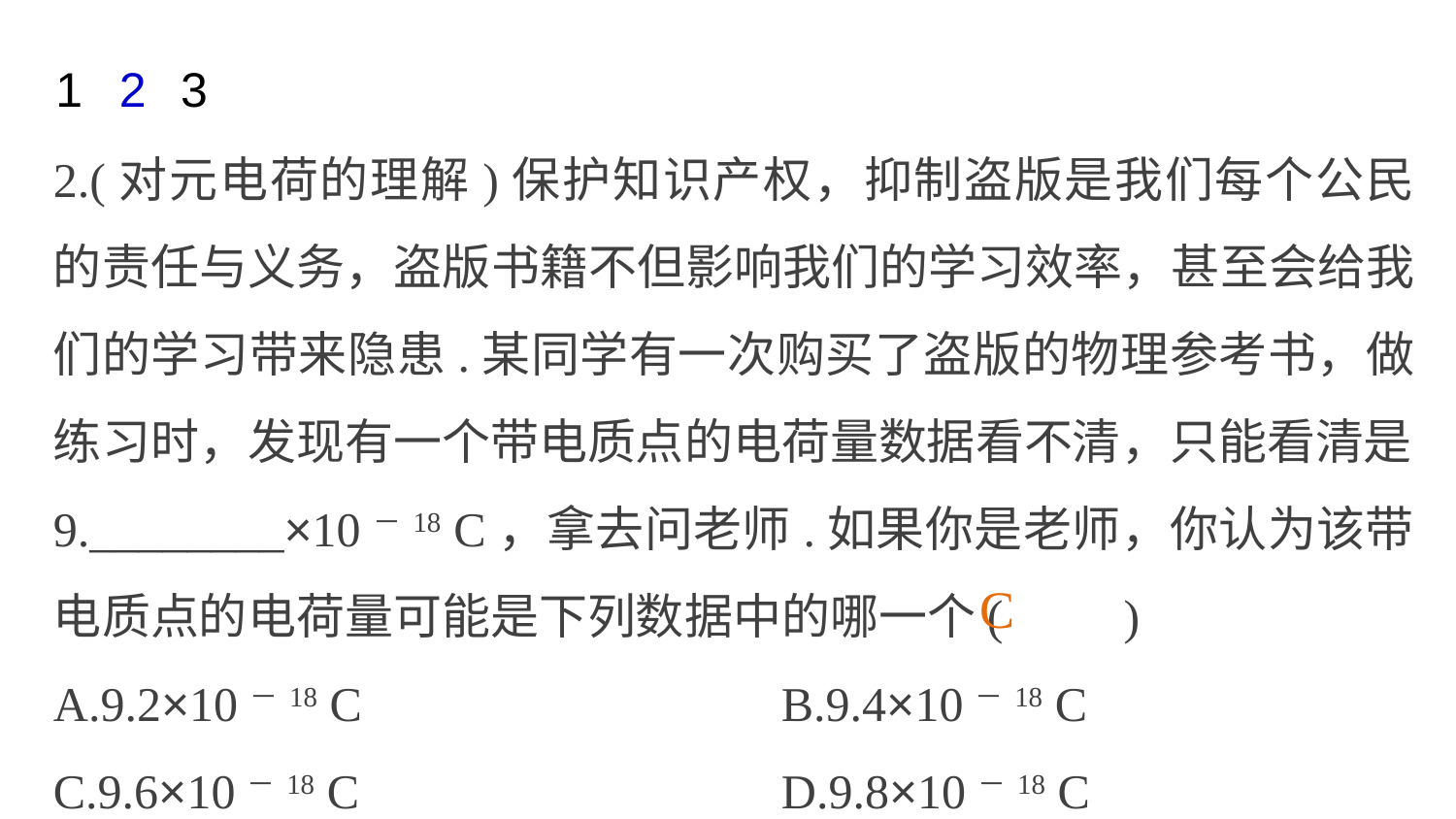

1
2
3
2.(对元电荷的理解)保护知识产权，抑制盗版是我们每个公民的责任与义务，盗版书籍不但影响我们的学习效率，甚至会给我们的学习带来隐患.某同学有一次购买了盗版的物理参考书，做练习时，发现有一个带电质点的电荷量数据看不清，只能看清是9.________×10－18 C，拿去问老师.如果你是老师，你认为该带电质点的电荷量可能是下列数据中的哪一个(　　)
A.9.2×10－18 C  			B.9.4×10－18 C
C.9.6×10－18 C  			D.9.8×10－18 C
C